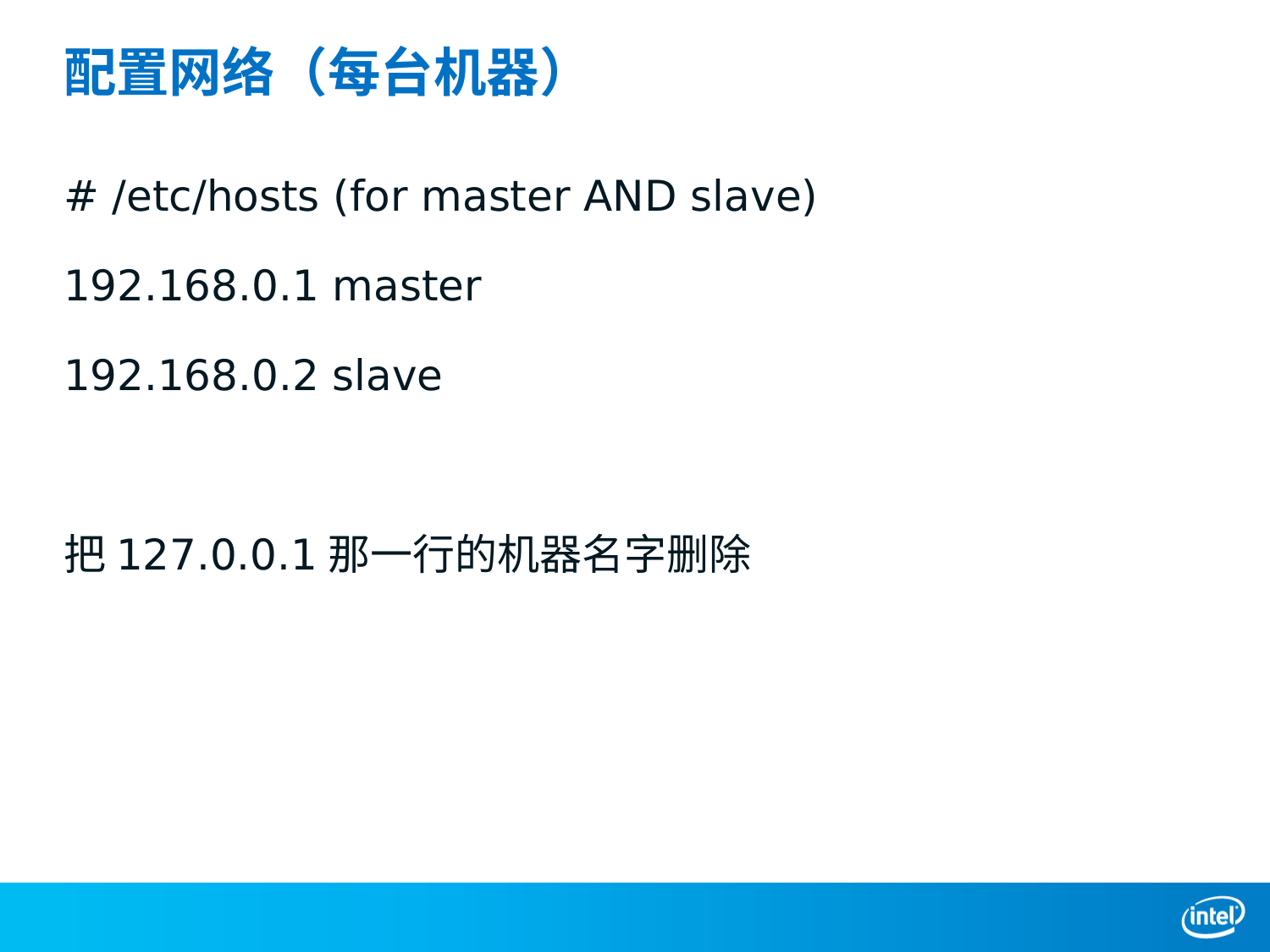

# 配置网络（每台机器）
# /etc/hosts (for master AND slave)
192.168.0.1 master
192.168.0.2 slave

把127.0.0.1那一行的机器名字删除